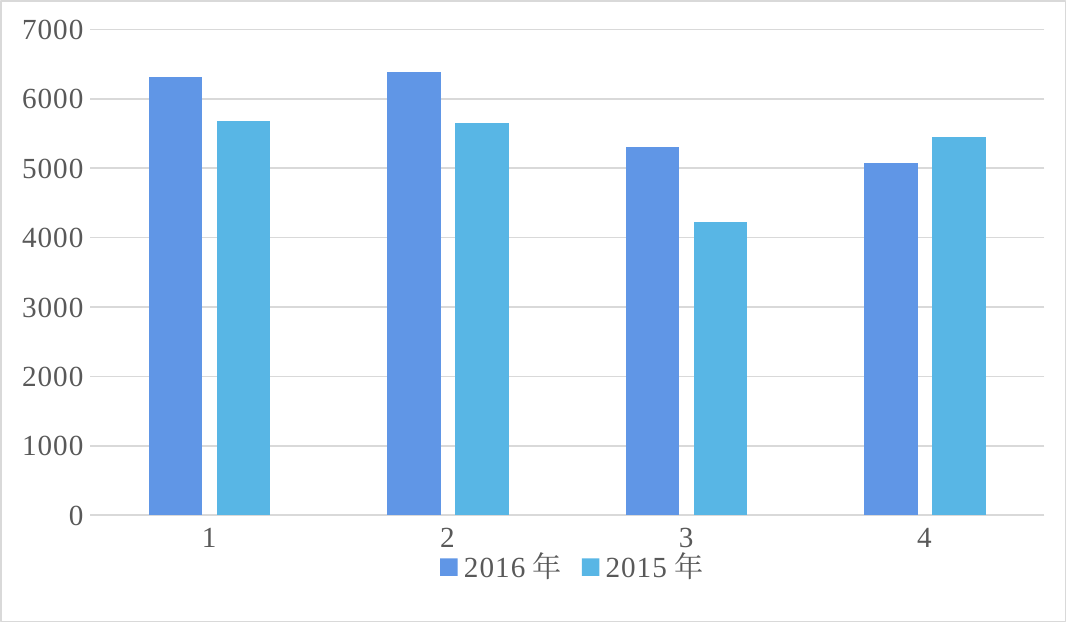

### Chart

| Category | 2016年 | 2015年 |
|---|---|---|